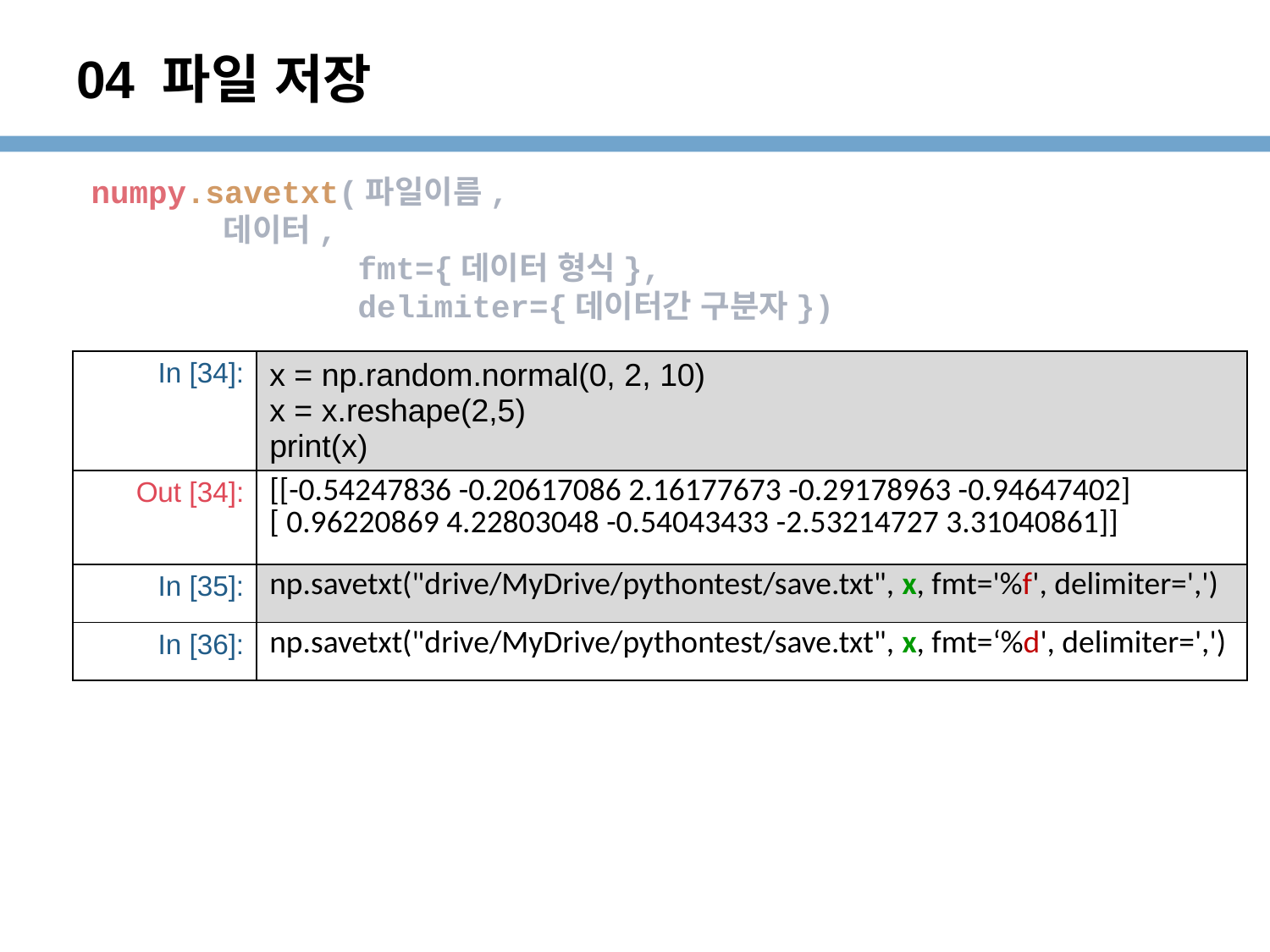

# 04 파일 저장
numpy.savetxt(파일이름,
              데이터,
              fmt={데이터 형식},
              delimiter={데이터간 구분자})
| In [34]: | x = np.random.normal(0, 2, 10) x = x.reshape(2,5) print(x) |
| --- | --- |
| Out [34]: | [[-0.54247836 -0.20617086 2.16177673 -0.29178963 -0.94647402] [ 0.96220869 4.22803048 -0.54043433 -2.53214727 3.31040861]] |
| In [35]: | np.savetxt("drive/MyDrive/pythontest/save.txt", x, fmt='%f', delimiter=',') |
| In [36]: | np.savetxt("drive/MyDrive/pythontest/save.txt", x, fmt=‘%d', delimiter=',') |